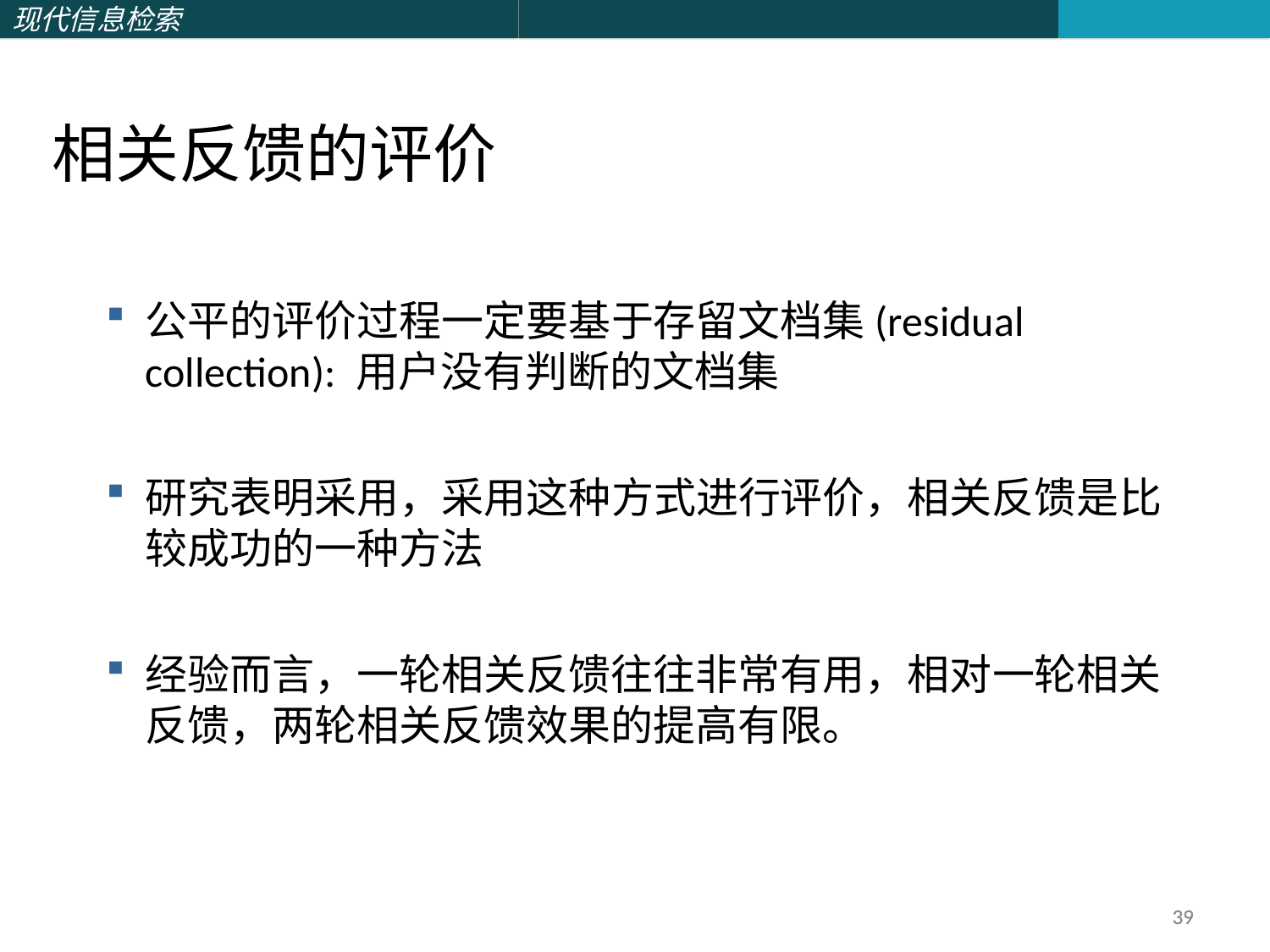

相关反馈的评价
公平的评价过程一定要基于存留文档集(residual  collection): 用户没有判断的文档集

研究表明采用，采用这种方式进行评价，相关反馈是比较成功的一种方法

经验而言，一轮相关反馈往往非常有用，相对一轮相关反馈，两轮相关反馈效果的提高有限。
39
39